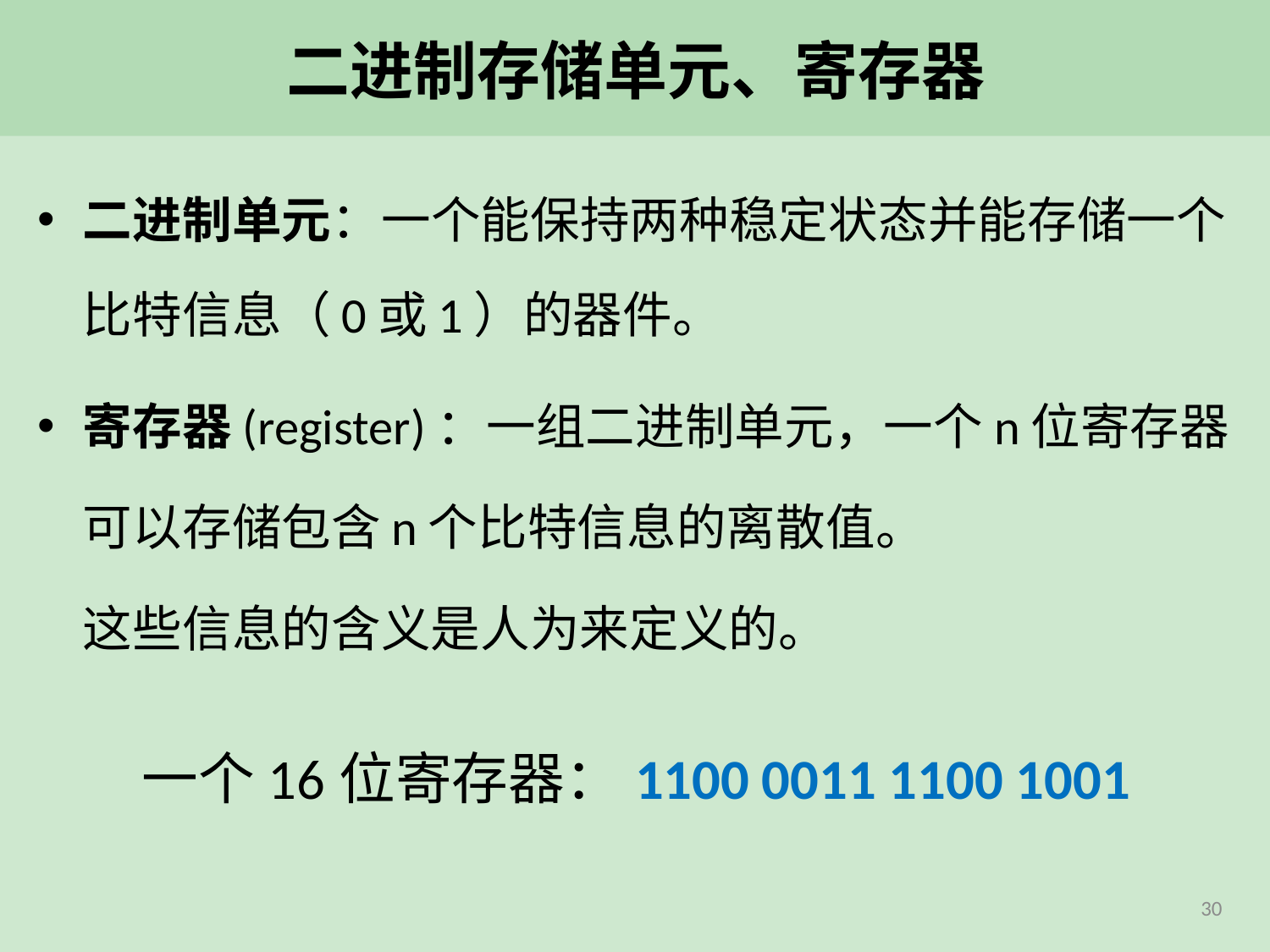

# 二进制存储单元、寄存器
二进制单元：一个能保持两种稳定状态并能存储一个比特信息（0或1）的器件。
寄存器(register)：一组二进制单元，一个n位寄存器可以存储包含n个比特信息的离散值。
这些信息的含义是人为来定义的。
一个16位寄存器：1100 0011 1100 1001
30